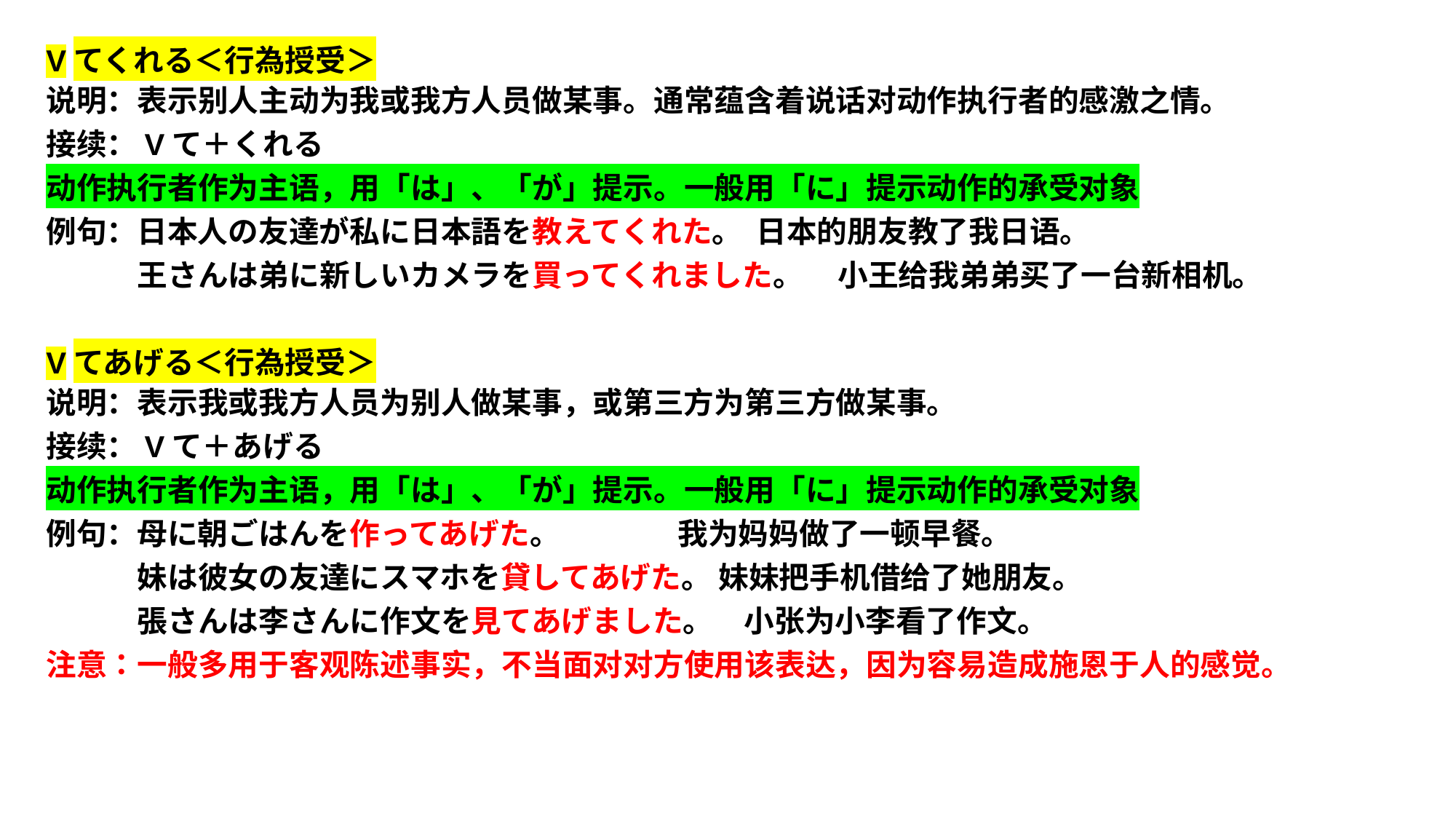

Vてくれる＜行為授受＞
说明：表示别人主动为我或我方人员做某事。通常蕴含着说话对动作执行者的感激之情。
接续：Vて＋くれる
动作执行者作为主语，用「は」、「が」提示。一般用「に」提示动作的承受对象
例句：日本人の友達が私に日本語を教えてくれた。  日本的朋友教了我日语。
　　　王さんは弟に新しいカメラを買ってくれました。     小王给我弟弟买了一台新相机。

Vてあげる＜行為授受＞
说明：表示我或我方人员为别人做某事，或第三方为第三方做某事。
接续：Vて＋あげる
动作执行者作为主语，用「は」、「が」提示。一般用「に」提示动作的承受对象
例句：母に朝ごはんを作ってあげた。                 我为妈妈做了一顿早餐。
　　　妹は彼女の友達にスマホを貸してあげた。 妹妹把手机借给了她朋友。
　　　張さんは李さんに作文を見てあげました。　小张为小李看了作文。
注意：一般多用于客观陈述事实，不当面对对方使用该表达，因为容易造成施恩于人的感觉。